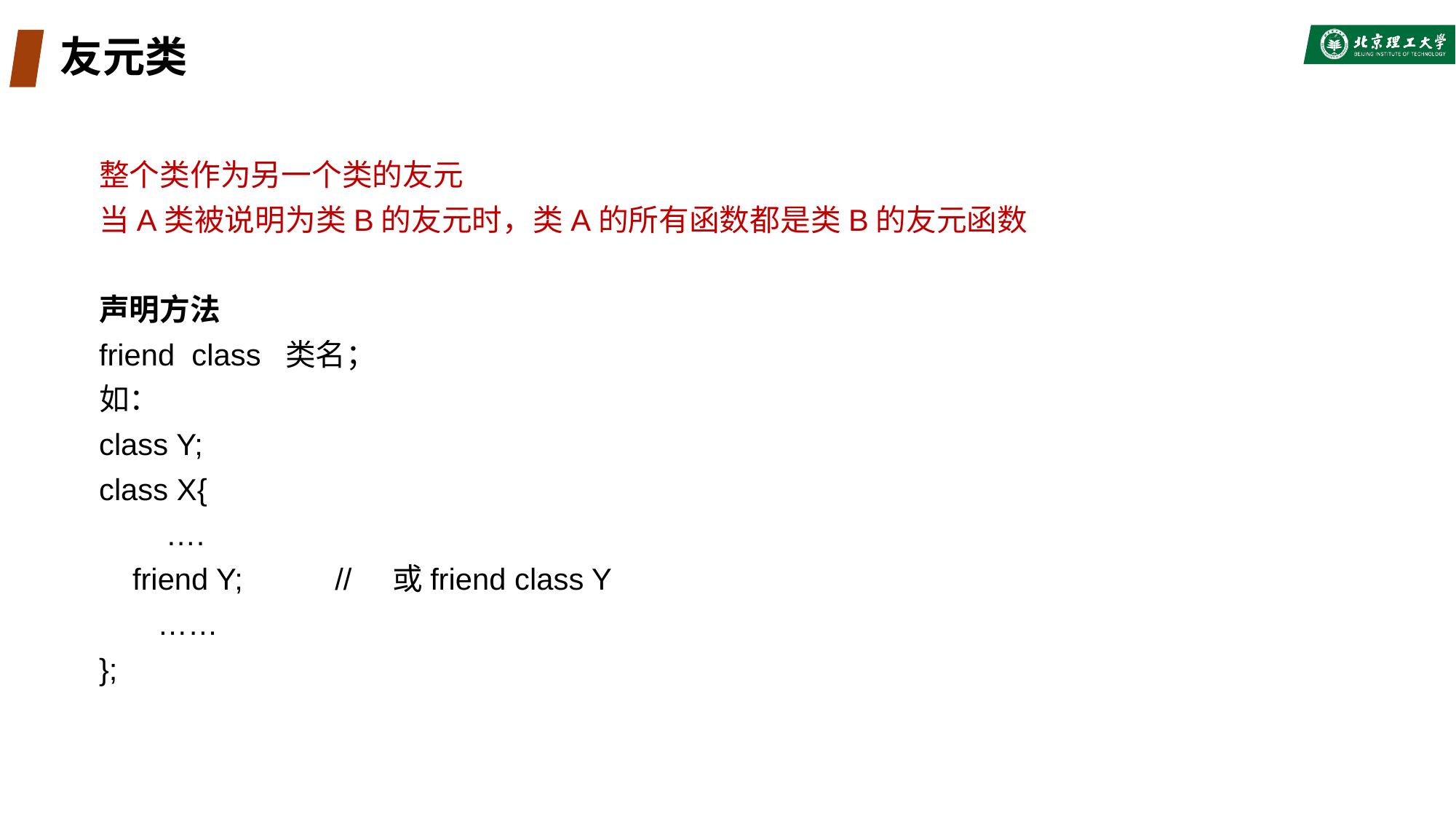

# 友元类
整个类作为另一个类的友元
当A类被说明为类B的友元时，类A的所有函数都是类B的友元函数

声明方法
friend  class  类名；
如：
class Y;
class X{
        ….
    friend Y;           //    或friend class Y
       ……
};